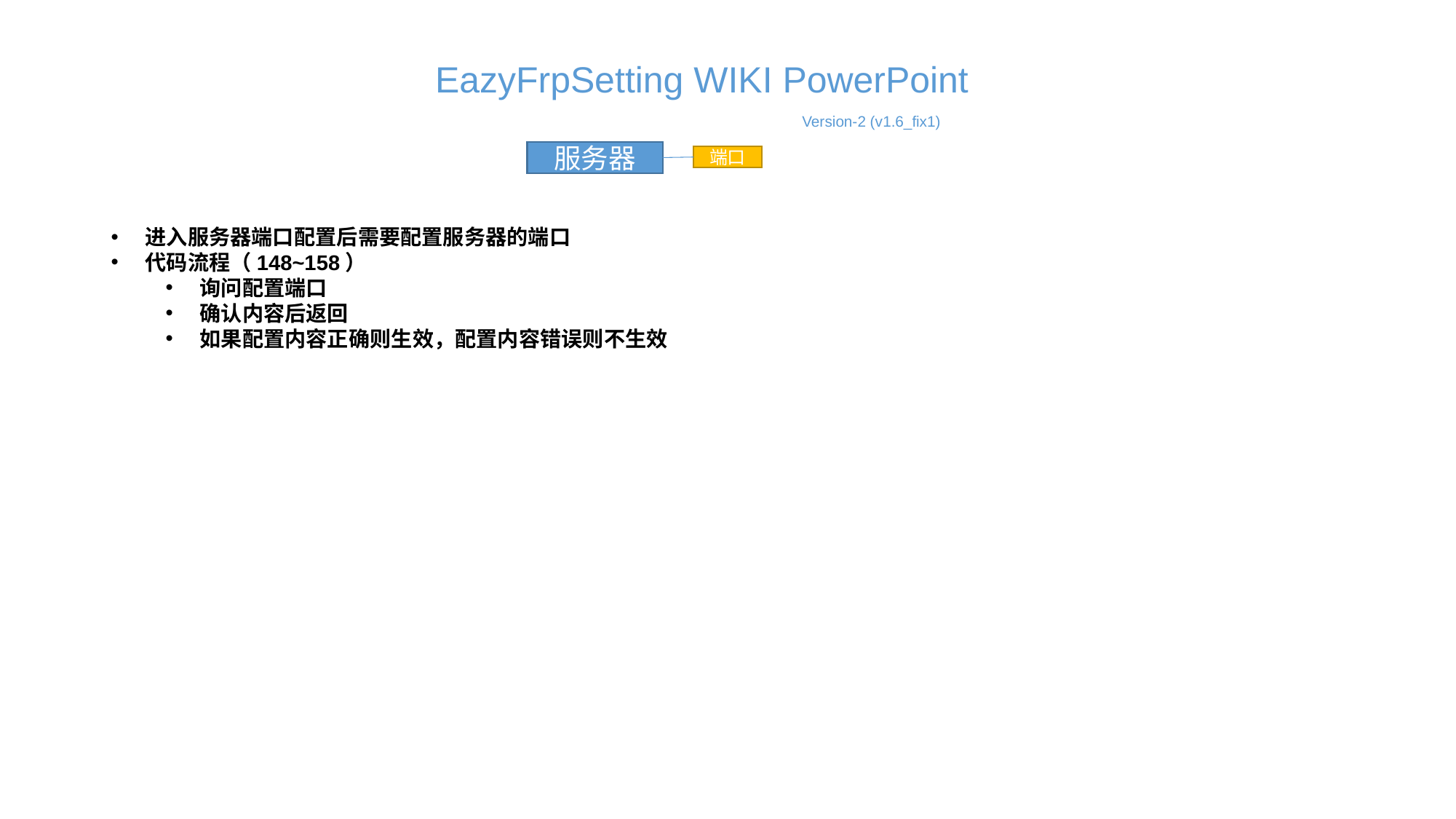

EazyFrpSetting WIKI PowerPoint
Version-2 (v1.6_fix1)
服务器
端口
进入服务器端口配置后需要配置服务器的端口
代码流程（148~158）
询问配置端口
确认内容后返回
如果配置内容正确则生效，配置内容错误则不生效